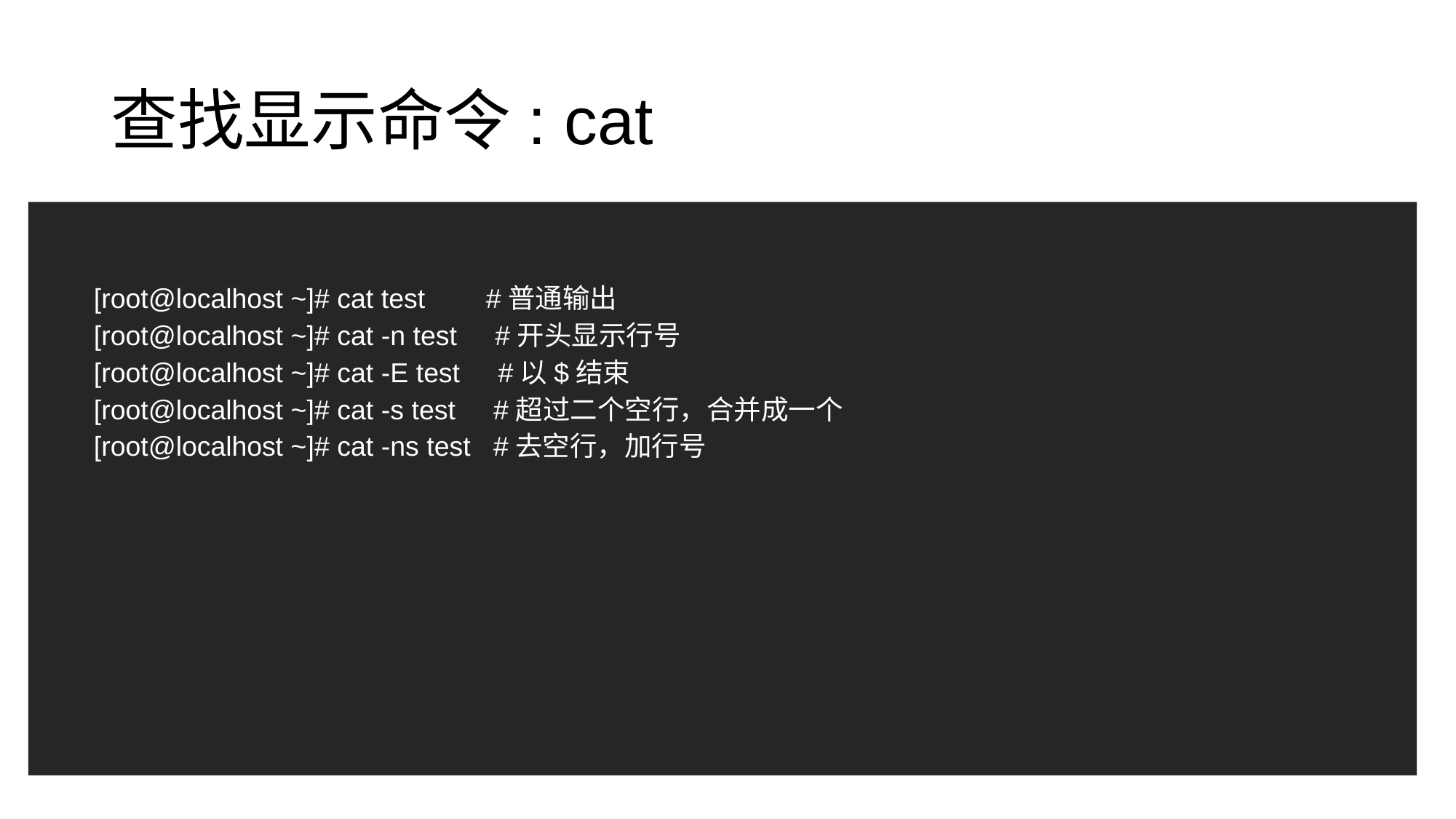

# 查找显示命令: cat

[root@localhost ~]# cat test        #普通输出
[root@localhost ~]# cat -n test     #开头显示行号
[root@localhost ~]# cat -E test     #以$结束
[root@localhost ~]# cat -s test     #超过二个空行，合并成一个
[root@localhost ~]# cat -ns test   #去空行，加行号